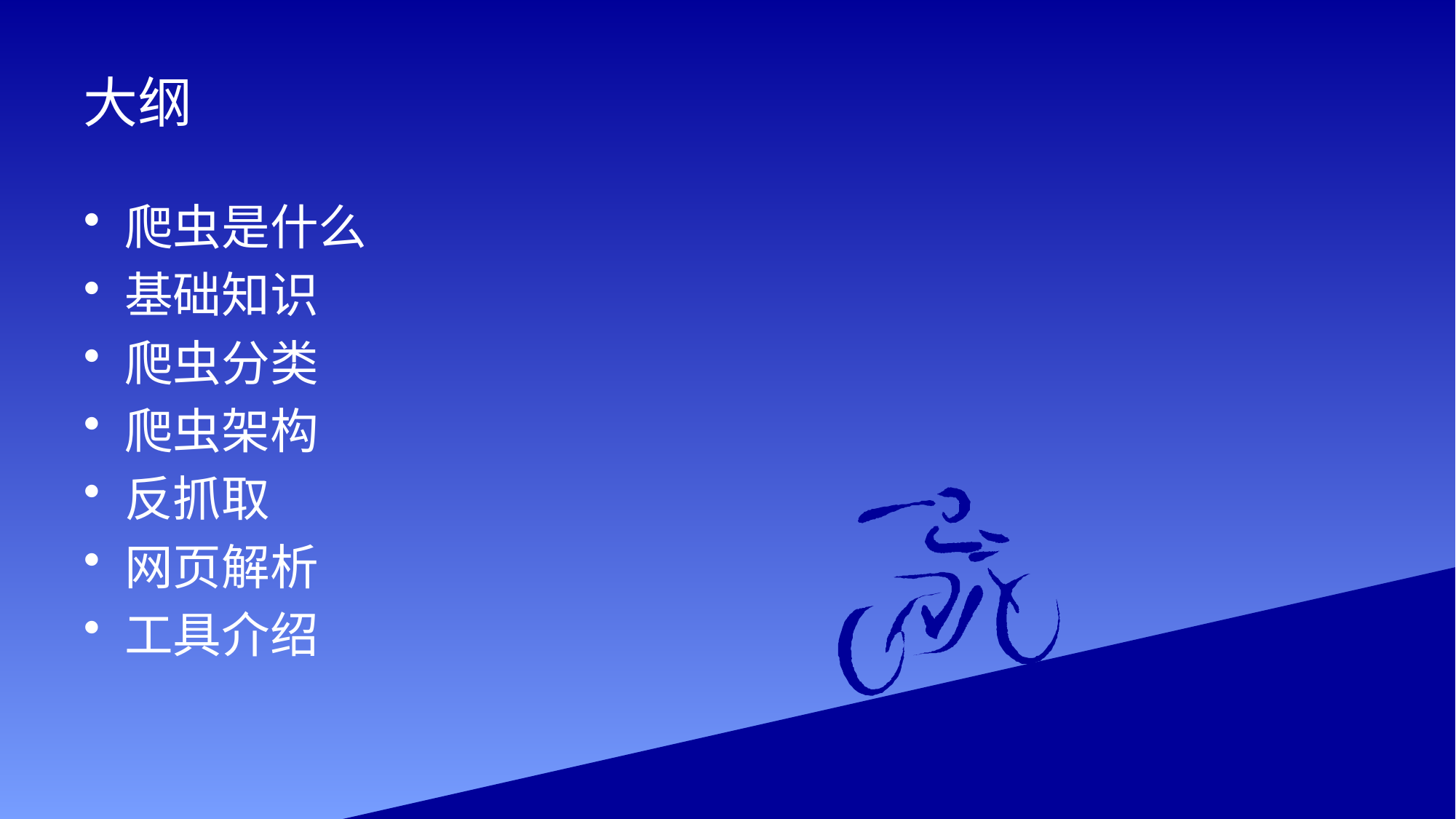

# 大纲
爬虫是什么
基础知识
爬虫分类
爬虫架构
反抓取
网页解析
工具介绍